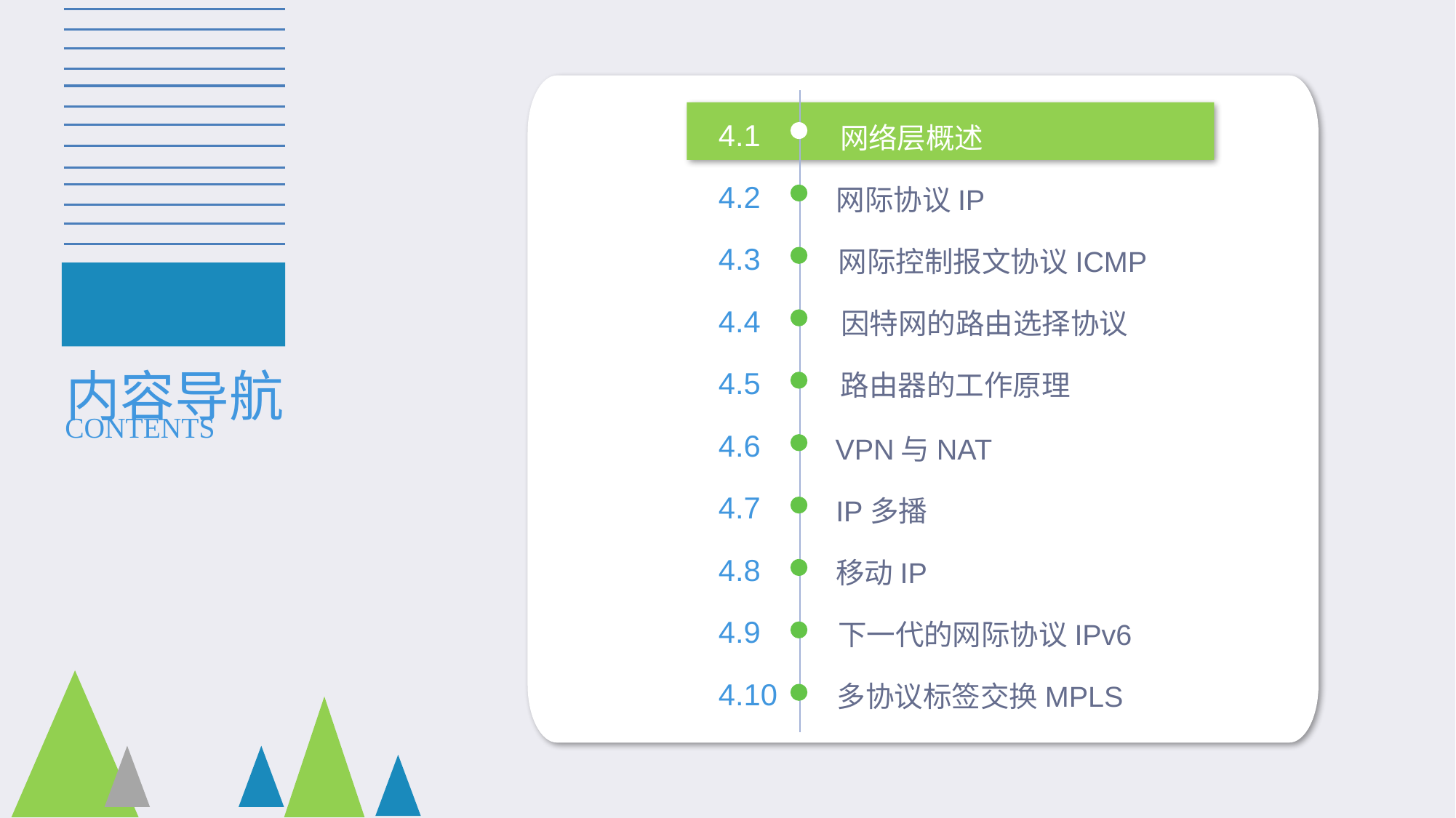

4.1
网络层概述

4.2
网际协议IP

4.3
网际控制报文协议ICMP

4.4
因特网的路由选择协议

内容导航
4.5
路由器的工作原理

CONTENTS
4.6
VPN与NAT

4.7
IP多播

4.8
移动IP

4.9
下一代的网际协议IPv6

4.10
多协议标签交换MPLS